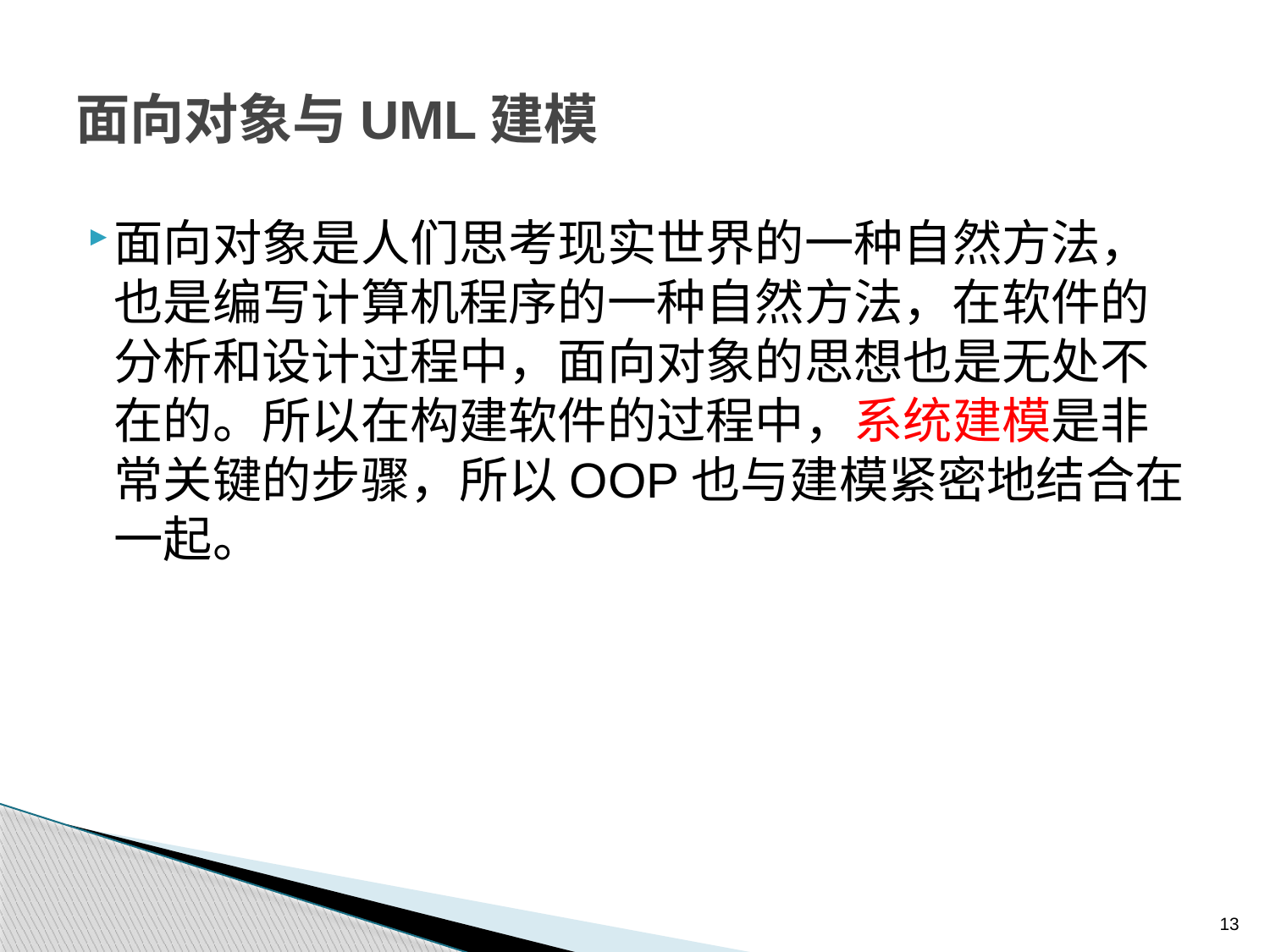

# 面向对象与UML建模
面向对象是人们思考现实世界的一种自然方法，也是编写计算机程序的一种自然方法，在软件的分析和设计过程中，面向对象的思想也是无处不在的。所以在构建软件的过程中，系统建模是非常关键的步骤，所以OOP也与建模紧密地结合在一起。
13